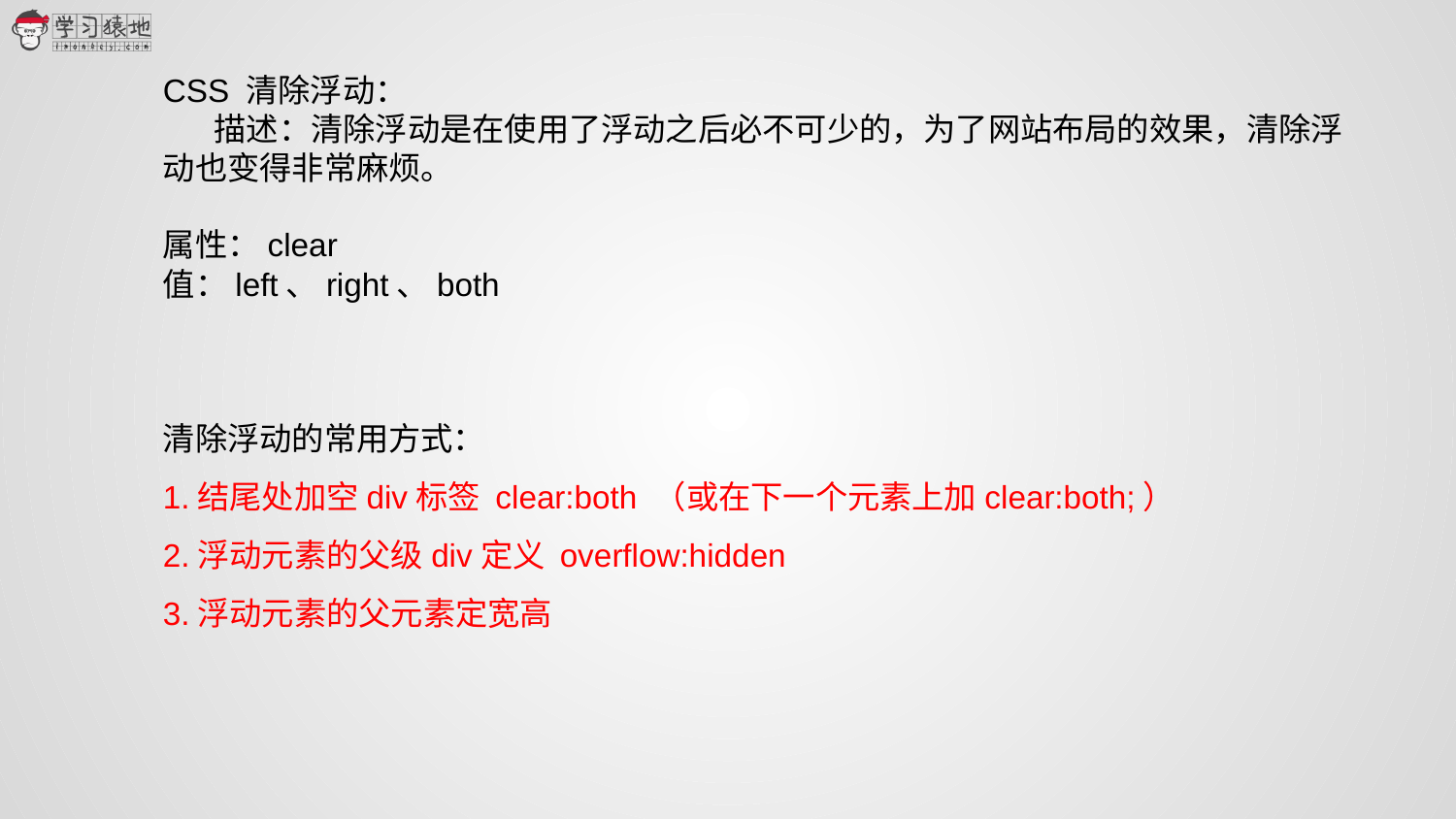

CSS 清除浮动：
      描述：清除浮动是在使用了浮动之后必不可少的，为了网站布局的效果，清除浮动也变得非常麻烦。

属性：clear
值：left、right、both

清除浮动的常用方式：
1.结尾处加空div标签 clear:both （或在下一个元素上加clear:both;）
2.浮动元素的父级div定义 overflow:hidden
3.浮动元素的父元素定宽高